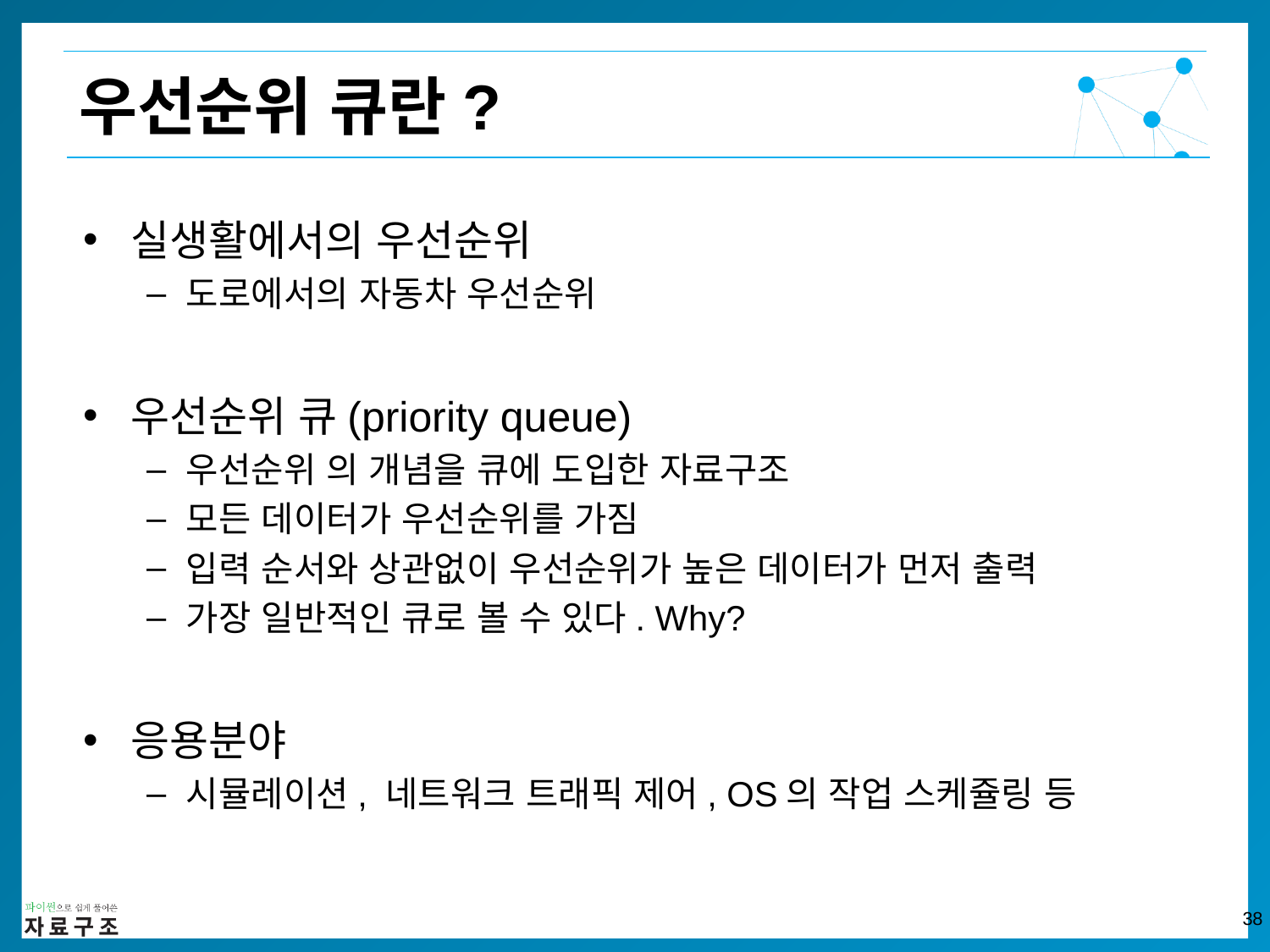

우선순위 큐란?
실생활에서의 우선순위
도로에서의 자동차 우선순위

우선순위 큐(priority queue)
우선순위 의 개념을 큐에 도입한 자료구조
모든 데이터가 우선순위를 가짐
입력 순서와 상관없이 우선순위가 높은 데이터가 먼저 출력
가장 일반적인 큐로 볼 수 있다. Why?

응용분야
시뮬레이션, 네트워크 트래픽 제어, OS의 작업 스케쥴링 등